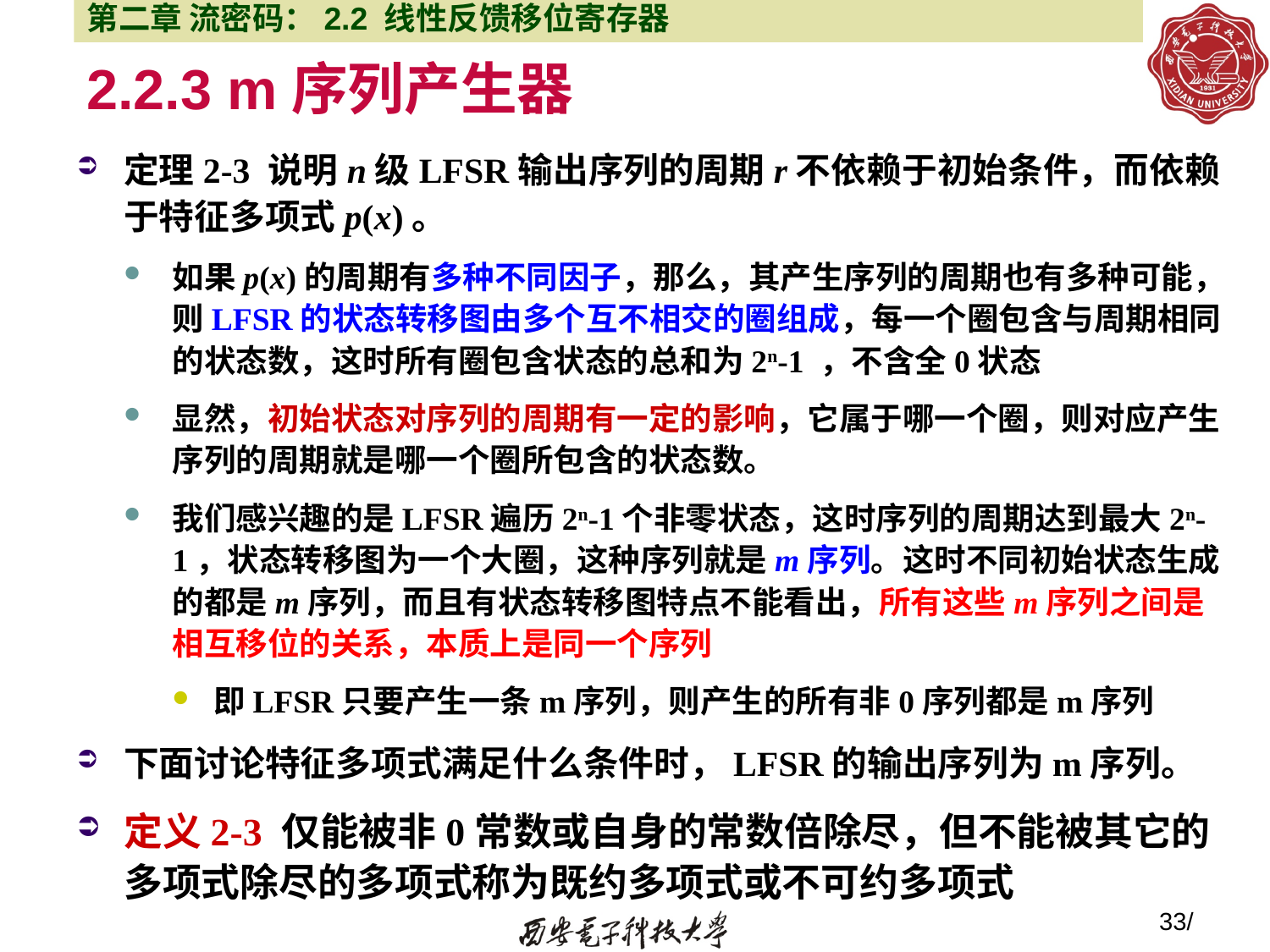

第二章 流密码：2.2 线性反馈移位寄存器
# 2.2.3 m序列产生器
定理2-3 说明n级LFSR输出序列的周期r不依赖于初始条件，而依赖于特征多项式p(x)。
如果p(x)的周期有多种不同因子，那么，其产生序列的周期也有多种可能，则LFSR的状态转移图由多个互不相交的圈组成，每一个圈包含与周期相同的状态数，这时所有圈包含状态的总和为2n-1 ，不含全0状态
显然，初始状态对序列的周期有一定的影响，它属于哪一个圈，则对应产生序列的周期就是哪一个圈所包含的状态数。
我们感兴趣的是LFSR遍历2n-1个非零状态，这时序列的周期达到最大2n-1，状态转移图为一个大圈，这种序列就是m序列。这时不同初始状态生成的都是m序列，而且有状态转移图特点不能看出，所有这些m序列之间是相互移位的关系，本质上是同一个序列
即LFSR只要产生一条m序列，则产生的所有非0序列都是m序列
下面讨论特征多项式满足什么条件时，LFSR的输出序列为m序列。
定义2-3 仅能被非0常数或自身的常数倍除尽，但不能被其它的多项式除尽的多项式称为既约多项式或不可约多项式
33/